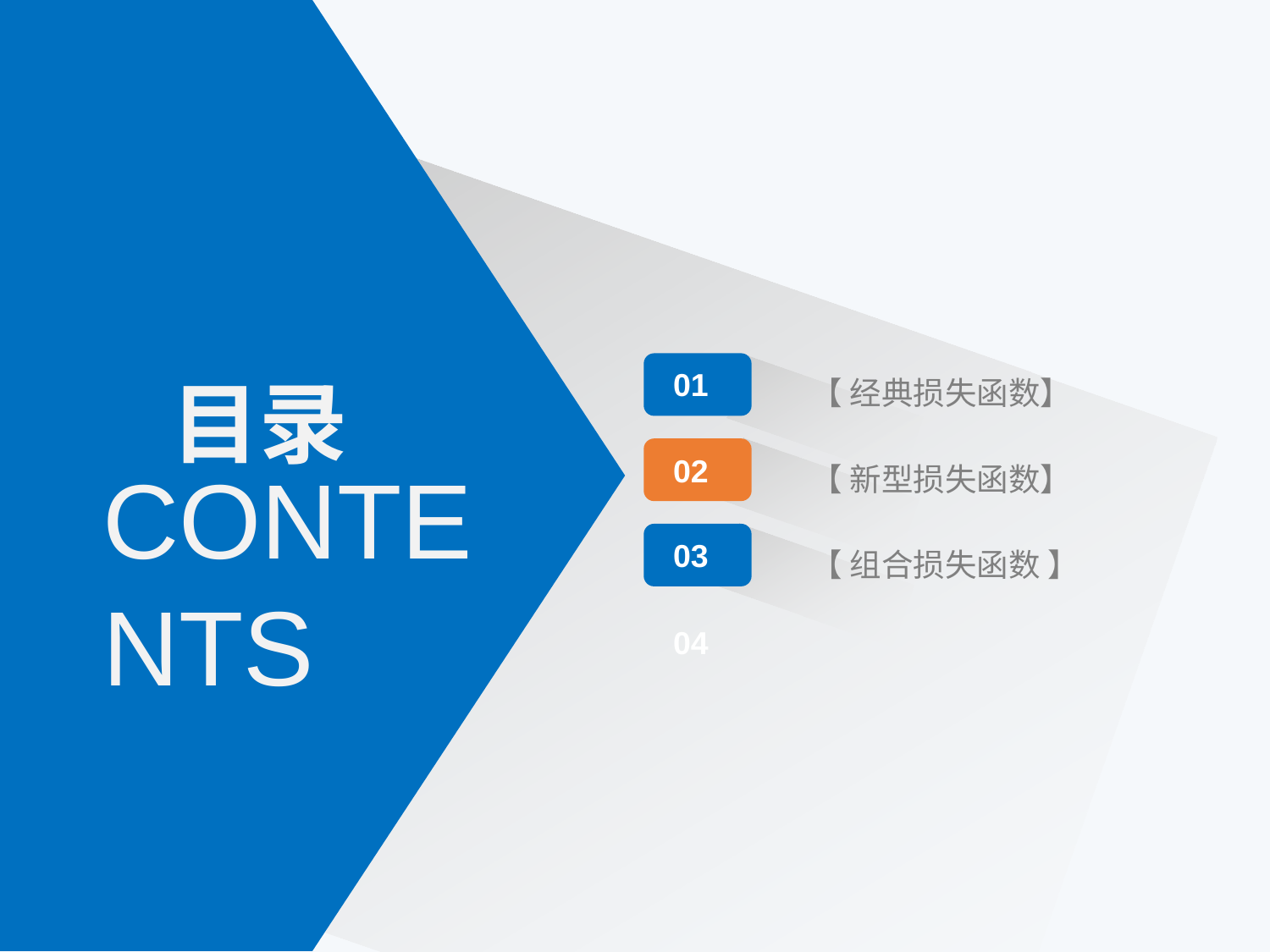

01
【 经典损失函数】

目录

02
【 新型损失函数】

CONTENTS

03
【 组合损失函数 】

04